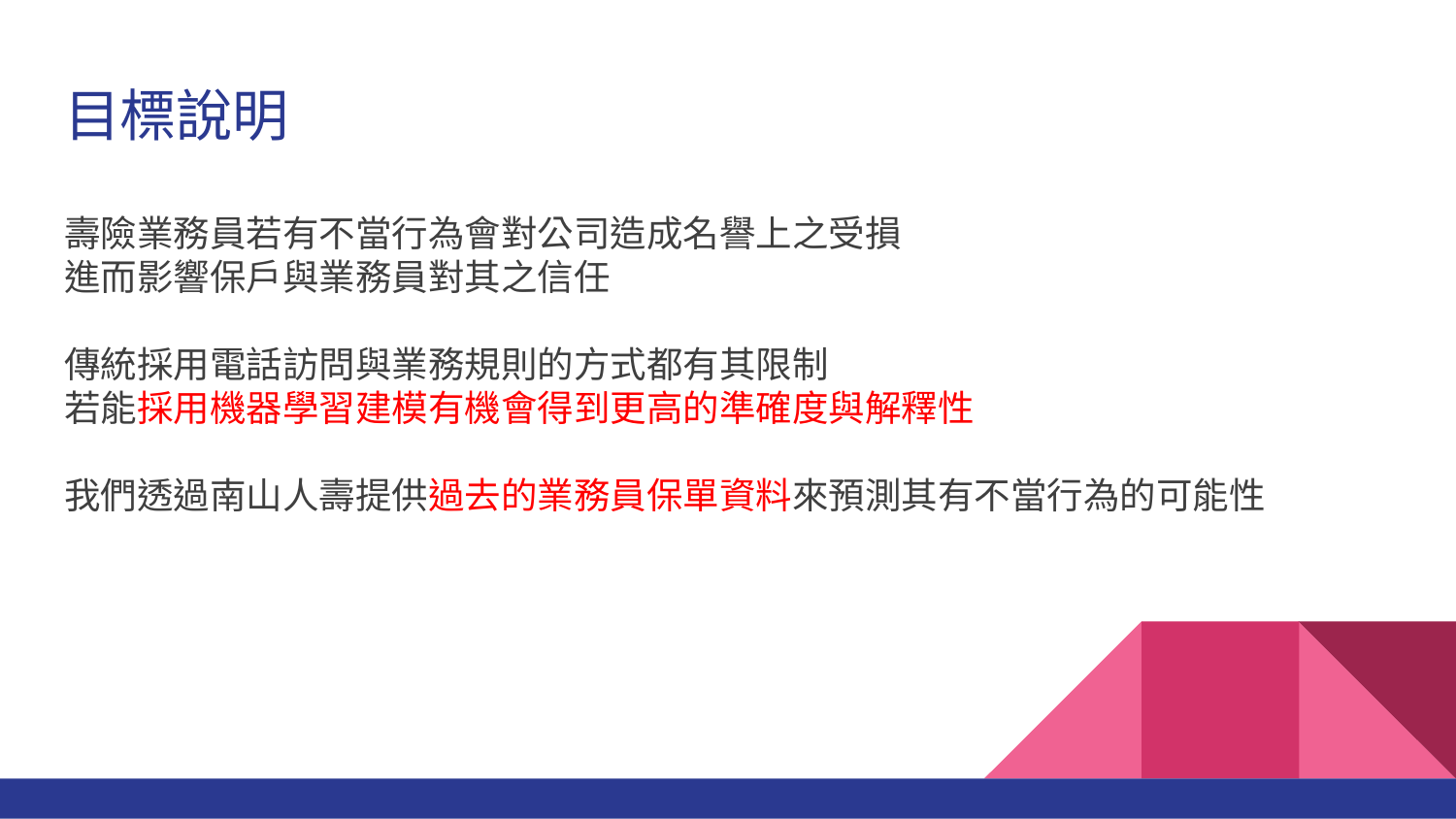

# 目標說明
壽險業務員若有不當行為會對公司造成名譽上之受損
進而影響保戶與業務員對其之信任

傳統採用電話訪問與業務規則的方式都有其限制
若能採用機器學習建模有機會得到更高的準確度與解釋性

我們透過南山人壽提供過去的業務員保單資料來預測其有不當行為的可能性